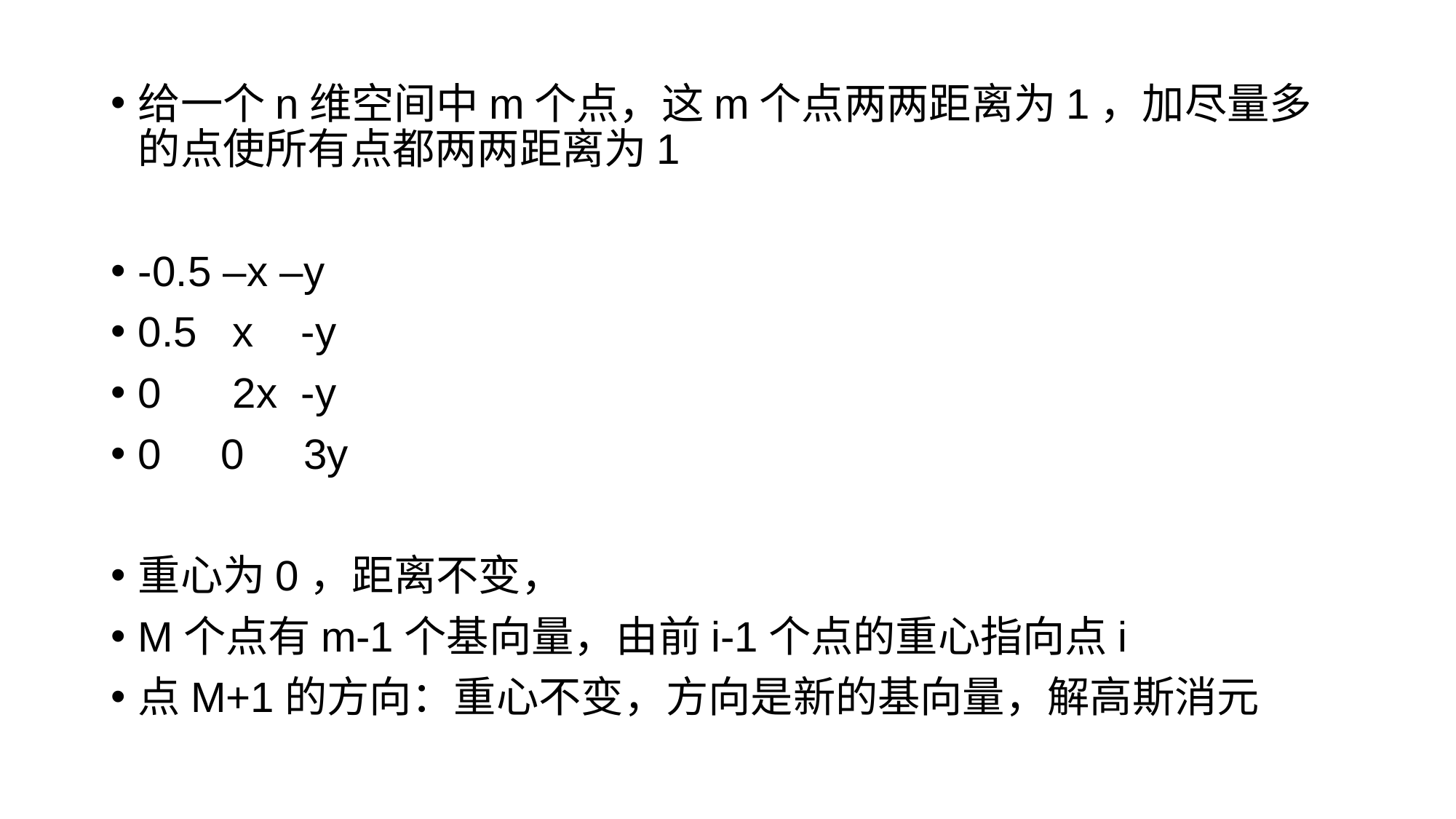

给一个n维空间中m个点，这m个点两两距离为1，加尽量多的点使所有点都两两距离为1

-0.5 –x –y
0.5   x    -y
0      2x  -y
0     0     3y

重心为0，距离不变，
M个点有m-1个基向量，由前i-1个点的重心指向点i
点M+1的方向：重心不变，方向是新的基向量，解高斯消元